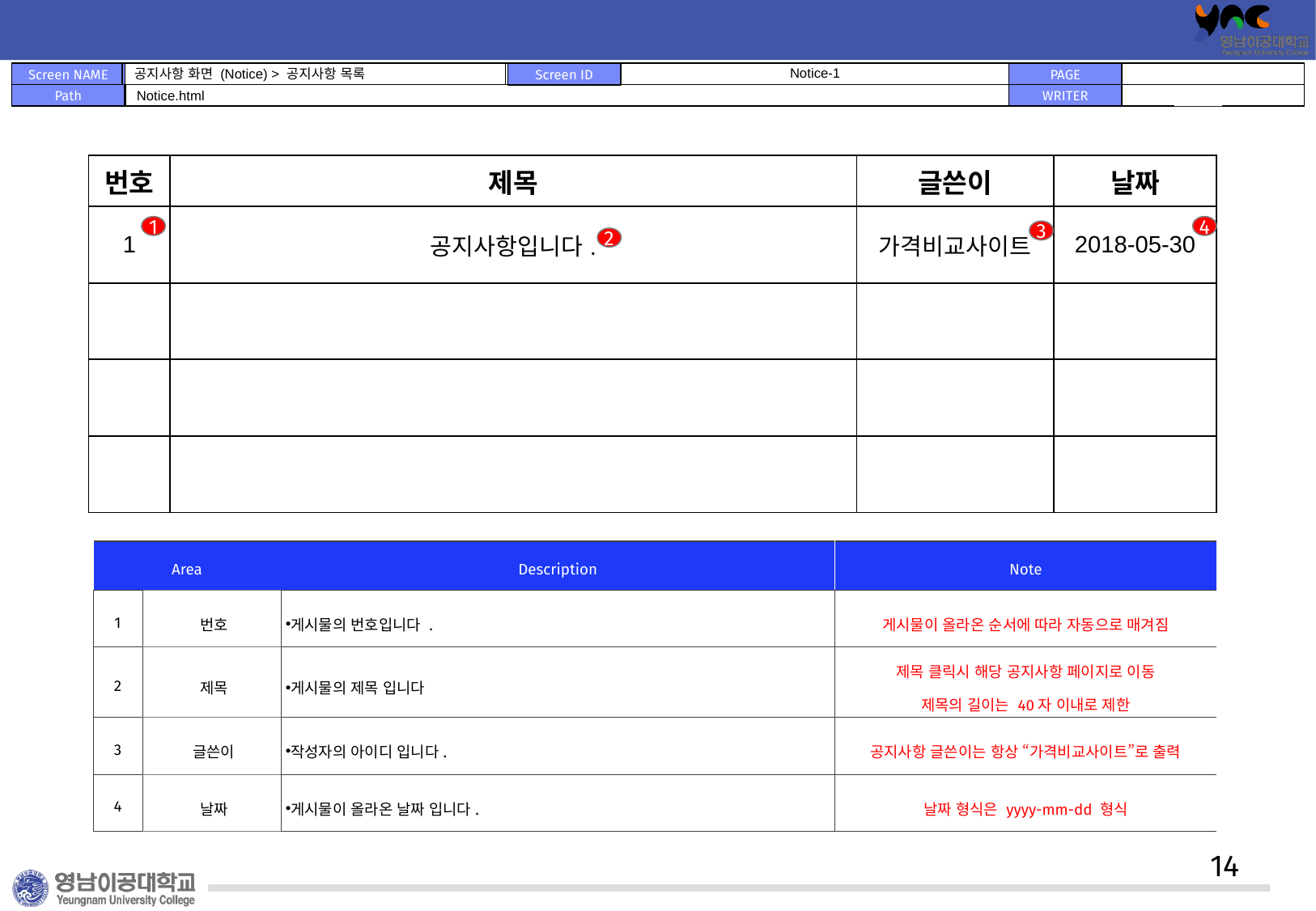

공지사항 화면 (Notice) > 공지사항 목록
# Notice-1
Notice.html

| 번호 | 제목 | 글쓴이 | 날짜 |
| --- | --- | --- | --- |
| 1 | 공지사항입니다. | 가격비교사이트 | 2018-05-30 |
|  |  |  |  |
|  |  |  |  |
|  |  |  |  |
4
1
3
2
| Area |  | Description | Note |
| --- | --- | --- | --- |
| 1 | 번호 | 게시물의 번호입니다 . | 게시물이 올라온 순서에 따라 자동으로 매겨짐 |
| 2 | 제목 | 게시물의 제목 입니다 | 제목 클릭시 해당 공지사항 페이지로 이동 제목의 길이는 40자 이내로 제한 |
| 3 | 글쓴이 | 작성자의 아이디 입니다. | 공지사항 글쓴이는 항상 “가격비교사이트”로 출력 |
| 4 | 날짜 | 게시물이 올라온 날짜 입니다. | 날짜 형식은 yyyy-mm-dd 형식 |
14